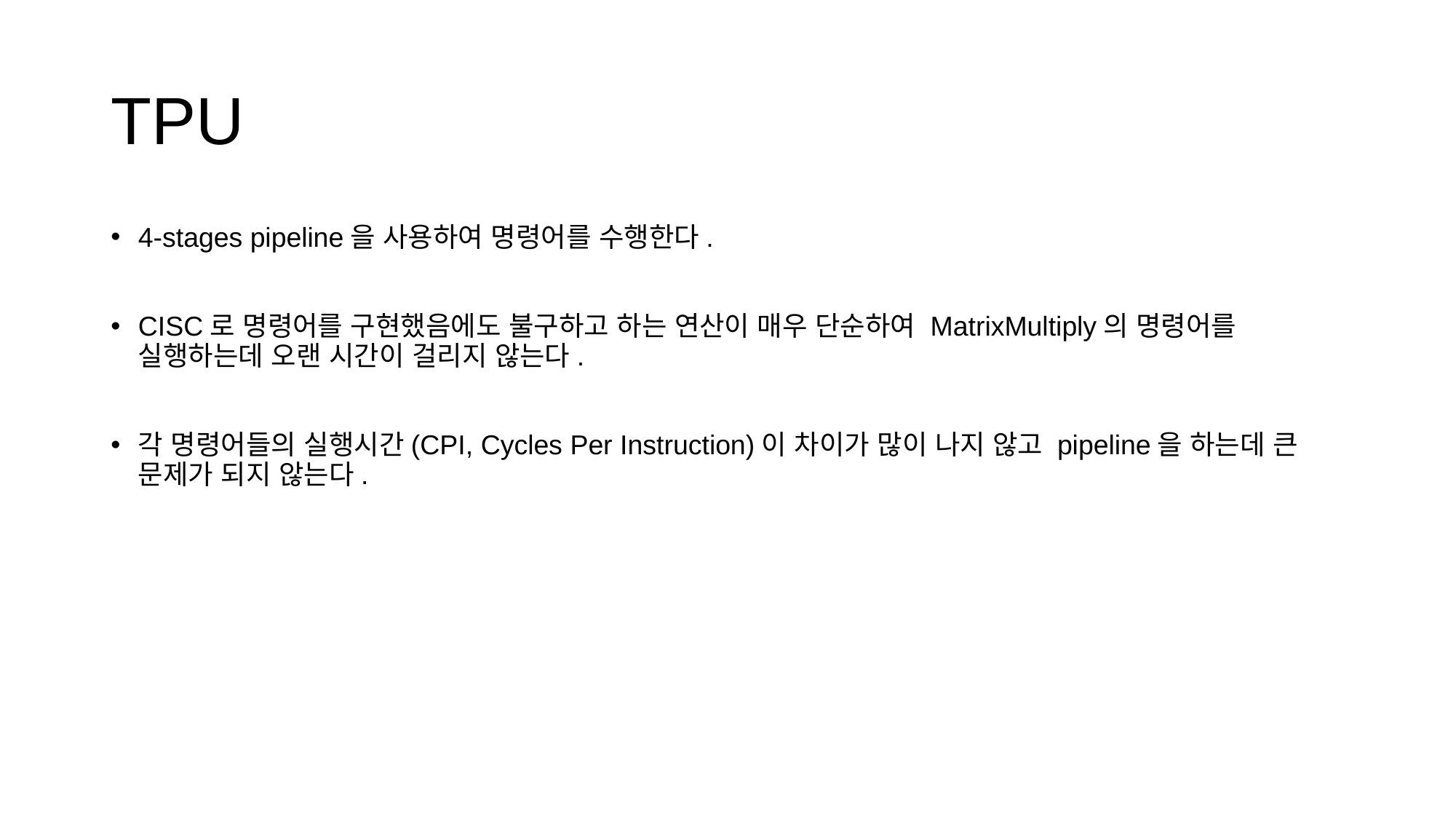

# TPU
4-stages pipeline을 사용하여 명령어를 수행한다.

CISC로 명령어를 구현했음에도 불구하고 하는 연산이 매우 단순하여 MatrixMultiply의 명령어를 실행하는데 오랜 시간이 걸리지 않는다.

각 명령어들의 실행시간(CPI, Cycles Per Instruction)이 차이가 많이 나지 않고 pipeline을 하는데 큰 문제가 되지 않는다.